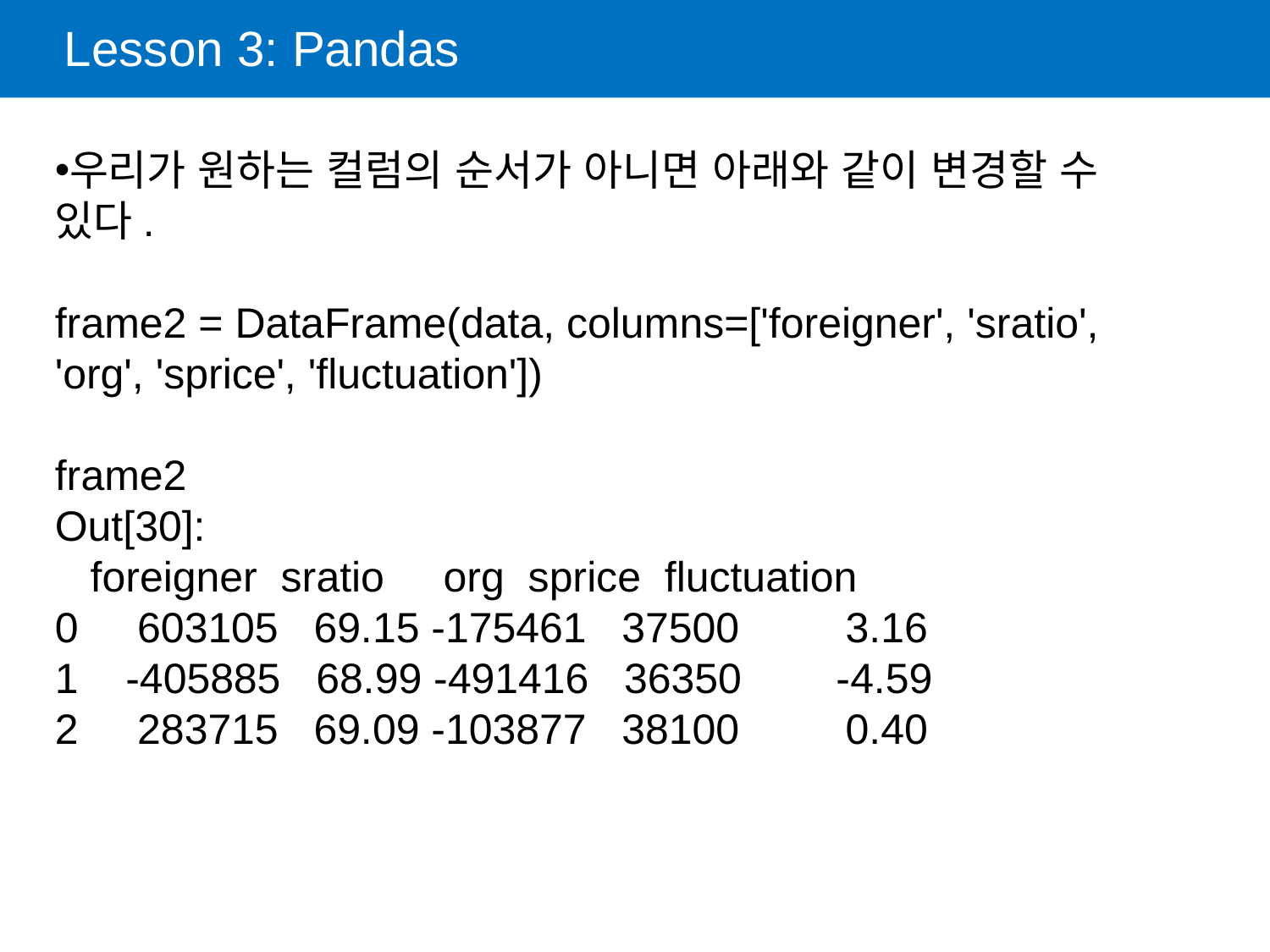

# Lesson 3: Pandas
우리가 원하는 컬럼의 순서가 아니면 아래와 같이 변경할 수 있다.

frame2 = DataFrame(data, columns=['foreigner', 'sratio', 'org', 'sprice', 'fluctuation'])

frame2
Out[30]:
   foreigner  sratio     org  sprice  fluctuation
0     603105   69.15 -175461   37500         3.16
1    -405885   68.99 -491416   36350        -4.59
2     283715   69.09 -103877   38100         0.40